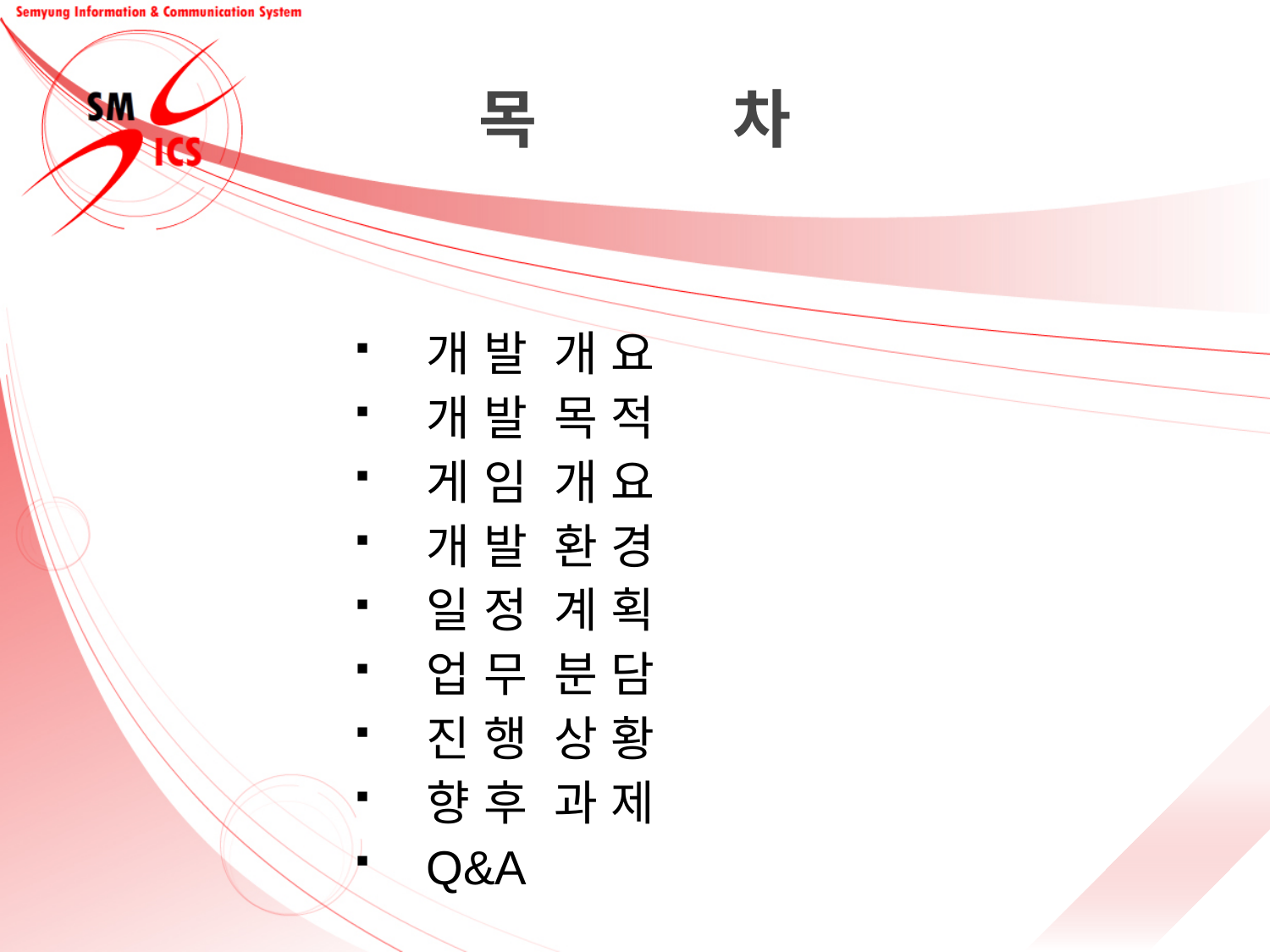

# 목		차
개 발  개 요
개 발  목 적
게 임  개 요
개 발  환 경
일 정  계 획
업 무  분 담
진 행  상 황
향 후  과 제
Q&A

2